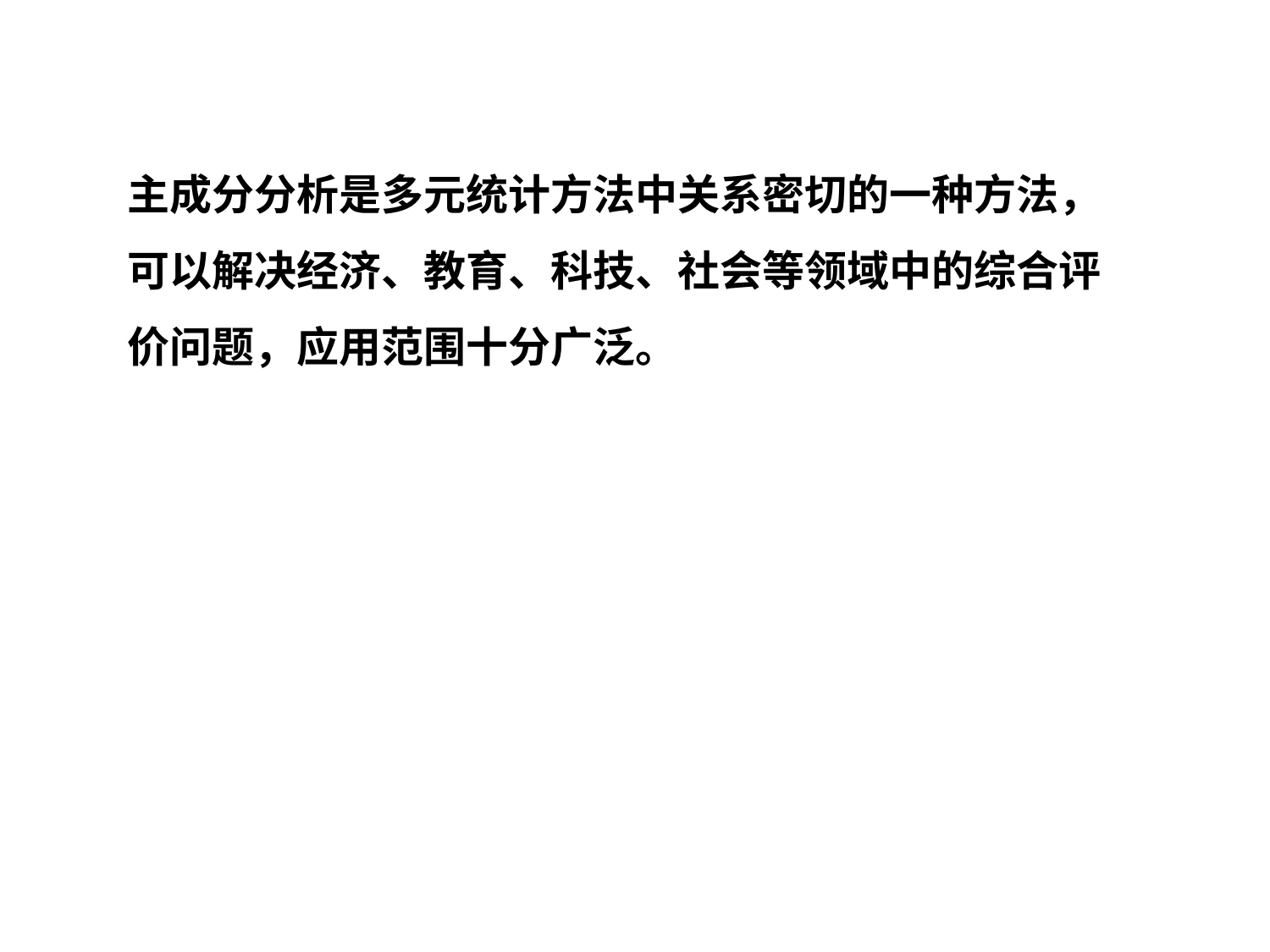

主成分分析是多元统计方法中关系密切的一种方法，可以解决经济、教育、科技、社会等领域中的综合评价问题，应用范围十分广泛。